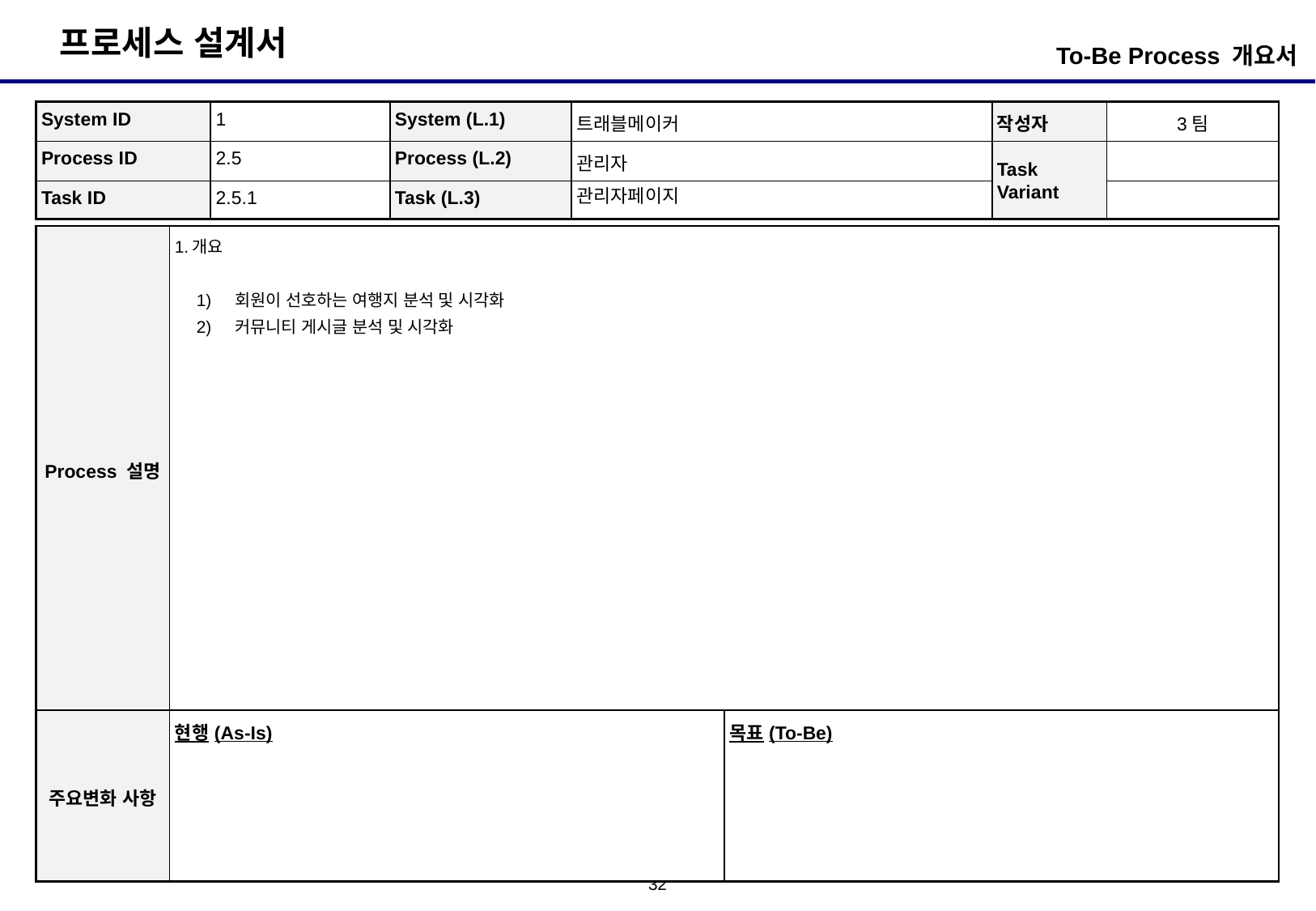

To-Be Process 개요서
| System ID | 1 | System (L.1) | 트래블메이커 | 작성자 | 3팀 |
| --- | --- | --- | --- | --- | --- |
| Process ID | 2.5 | Process (L.2) | 관리자 | Task Variant |  |
| Task ID | 2.5.1 | Task (L.3) | 관리자페이지 |  |  |
| Process 설명 | 1.개요 회원이 선호하는 여행지 분석 및 시각화 커뮤니티 게시글 분석 및 시각화 |  |
| --- | --- | --- |
| 주요변화 사항 | 현행(As-Is) | 목표(To-Be) |